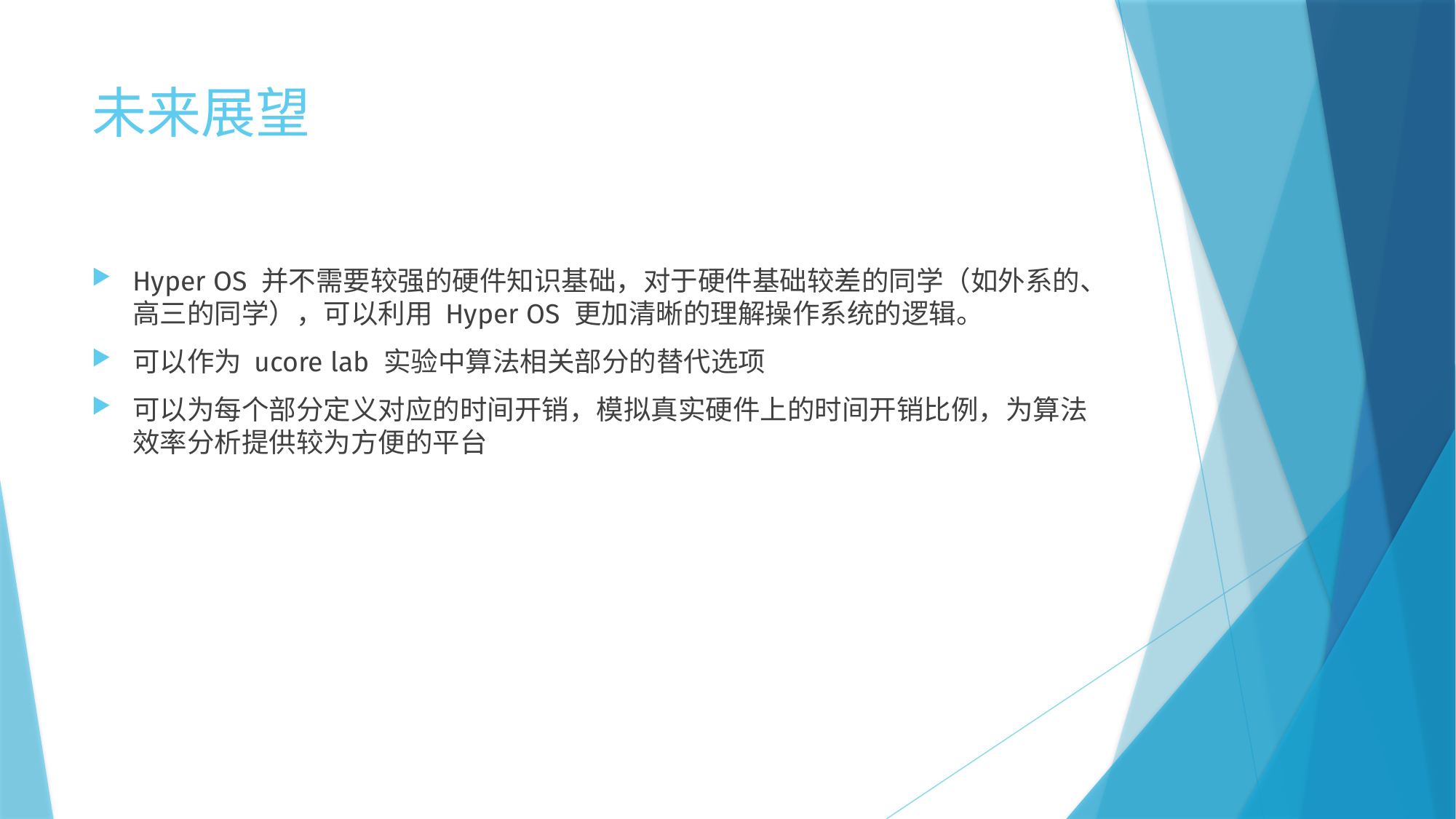

# 未来展望
Hyper OS 并不需要较强的硬件知识基础，对于硬件基础较差的同学（如外系的、高三的同学），可以利用 Hyper OS 更加清晰的理解操作系统的逻辑。
可以作为 ucore lab 实验中算法相关部分的替代选项
可以为每个部分定义对应的时间开销，模拟真实硬件上的时间开销比例，为算法效率分析提供较为方便的平台